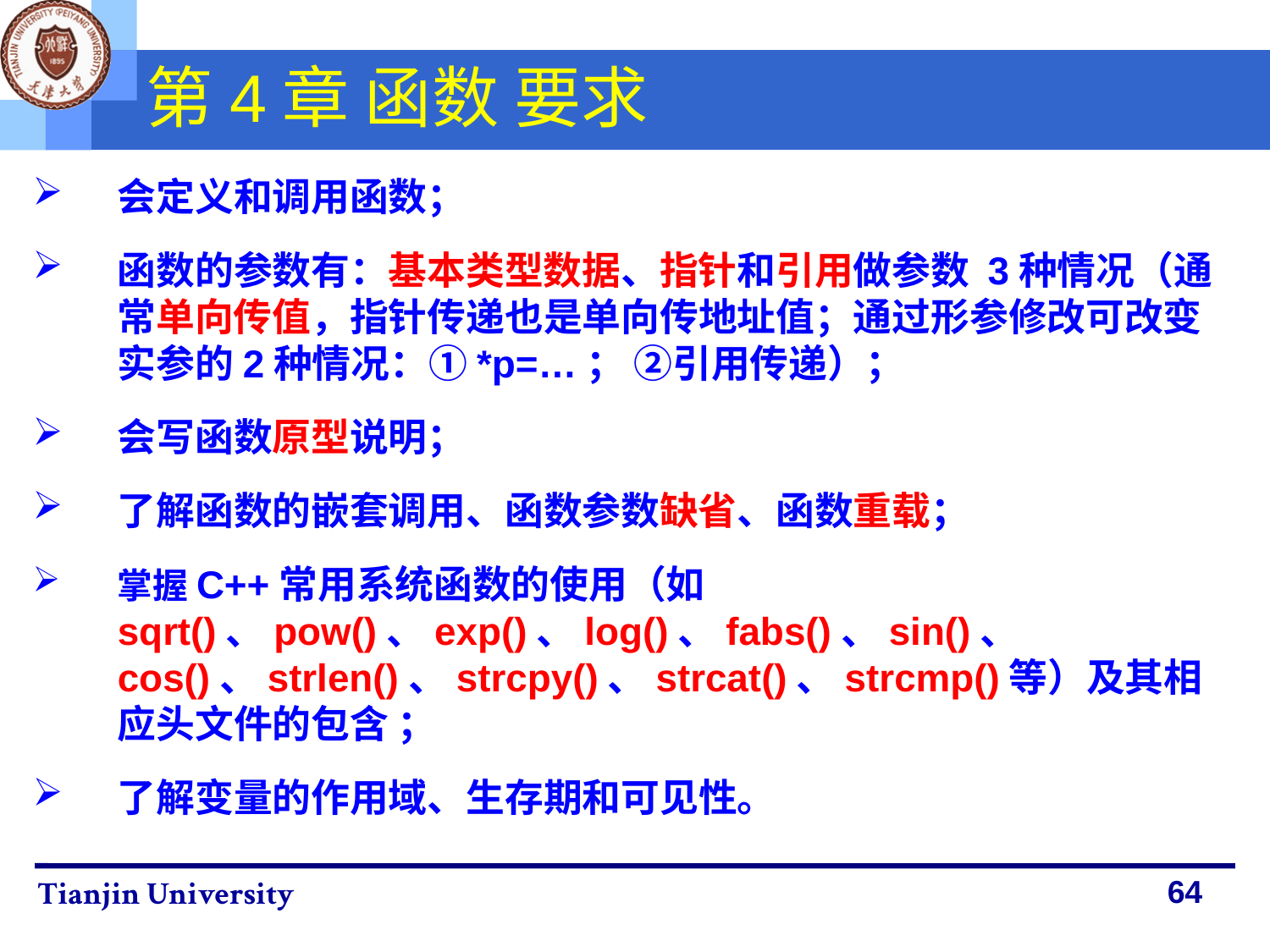

# 第4章 函数 要求
会定义和调用函数；
函数的参数有：基本类型数据、指针和引用做参数 3种情况（通常单向传值，指针传递也是单向传地址值；通过形参修改可改变实参的2种情况：①*p=…； ②引用传递）；
会写函数原型说明；
了解函数的嵌套调用、函数参数缺省、函数重载；
掌握C++常用系统函数的使用（如sqrt()、pow()、exp()、log()、fabs()、sin()、 cos()、strlen()、strcpy()、strcat()、strcmp()等）及其相应头文件的包含 ；
了解变量的作用域、生存期和可见性。